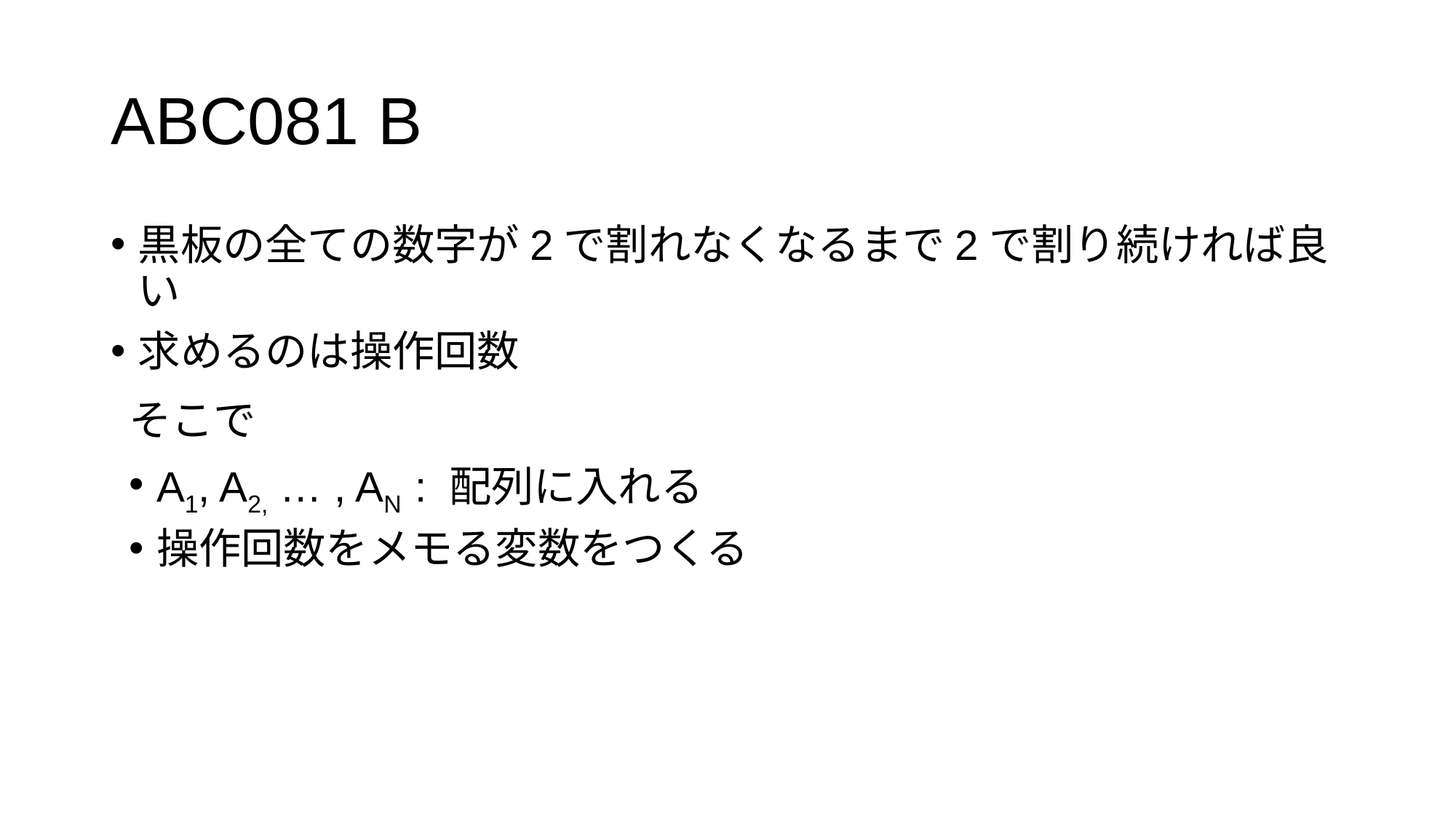

# ABC081 B
黒板の全ての数字が2で割れなくなるまで2で割り続ければ良い
求めるのは操作回数

そこで
A1, A2, … , AN  : 配列に入れる
操作回数をメモる変数をつくる